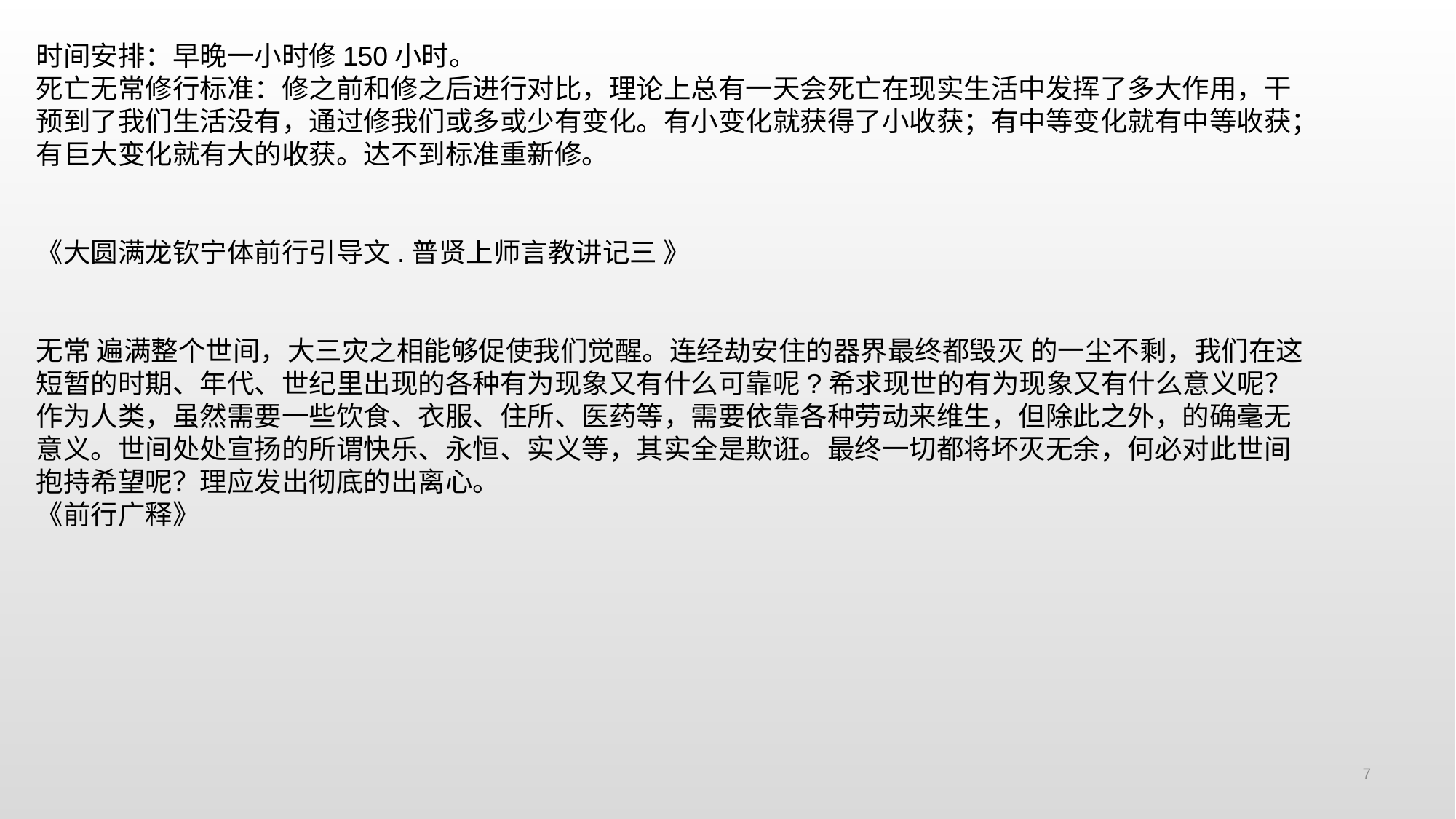

时间安排：早晚一小时修150小时。
死亡无常修行标准：修之前和修之后进行对比，理论上总有一天会死亡在现实生活中发挥了多大作用，干预到了我们生活没有，通过修我们或多或少有变化。有小变化就获得了小收获；有中等变化就有中等收获；有巨大变化就有大的收获。达不到标准重新修。

《大圆满龙钦宁体前行引导文.普贤上师言教讲记三 》

无常 遍满整个世间，大三灾之相能够促使我们觉醒。连经劫安住的器界最终都毁灭 的一尘不剩，我们在这短暂的时期、年代、世纪里出现的各种有为现象又有什么可靠呢?希求现世的有为现象又有什么意义呢？作为人类，虽然需要一些饮食、衣服、住所、医药等，需要依靠各种劳动来维生，但除此之外，的确毫无意义。世间处处宣扬的所谓快乐、永恒、实义等，其实全是欺诳。最终一切都将坏灭无余，何必对此世间抱持希望呢？理应发出彻底的出离心。
《前行广释》

7